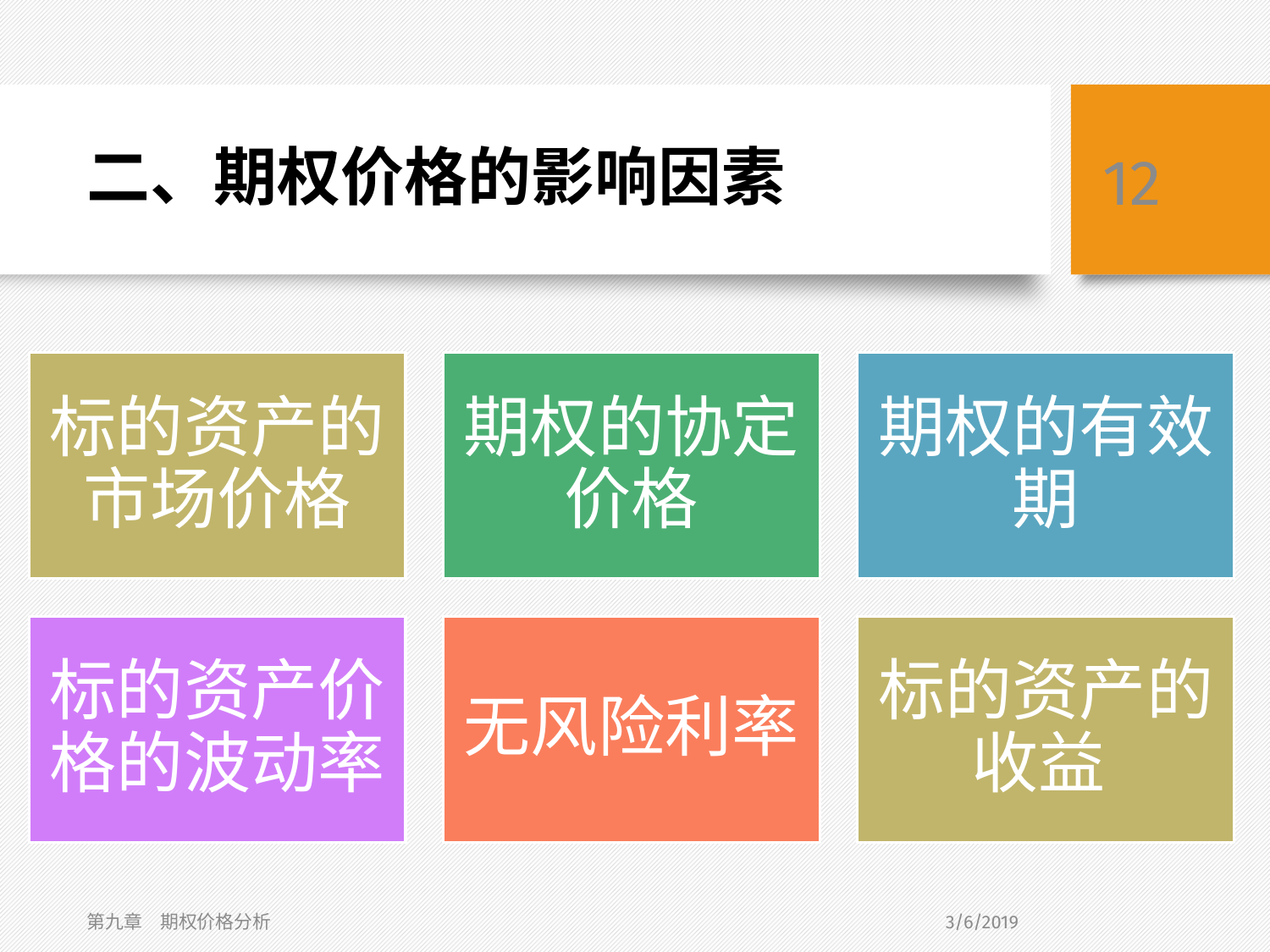

# 二、期权价格的影响因素
12
标的资产的市场价格
期权的协定价格
期权的有效期
标的资产价格的波动率
无风险利率
标的资产的收益
3/6/2019
第九章　期权价格分析